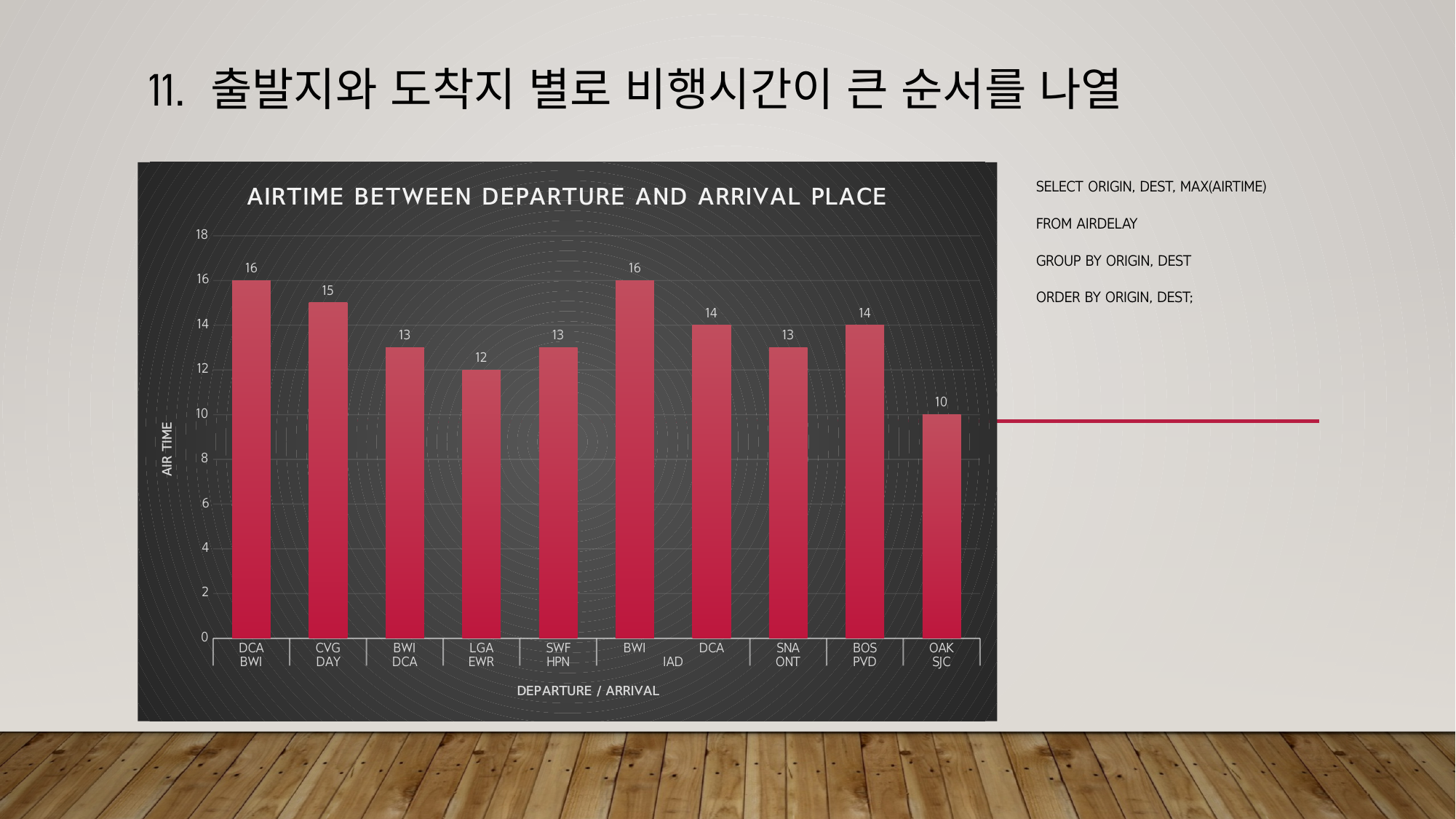

# 11. 출발지와 도착지 별로 비행시간이 큰 순서를 나열

### Chart: AIRTIME BETWEEN DEPARTURE AND ARRIVAL PLACE

| Category | 요약 |
|---|---|
| DCA | 16.0 |
| CVG | 15.0 |
| BWI | 13.0 |
| LGA | 12.0 |
| SWF | 13.0 |
| BWI | 16.0 |
| DCA | 14.0 |
| SNA | 13.0 |
| BOS | 14.0 |
| OAK | 10.0 |
select origin, dest, max(airtime)
from airdelay
group by origin, dest
order by origin, dest;